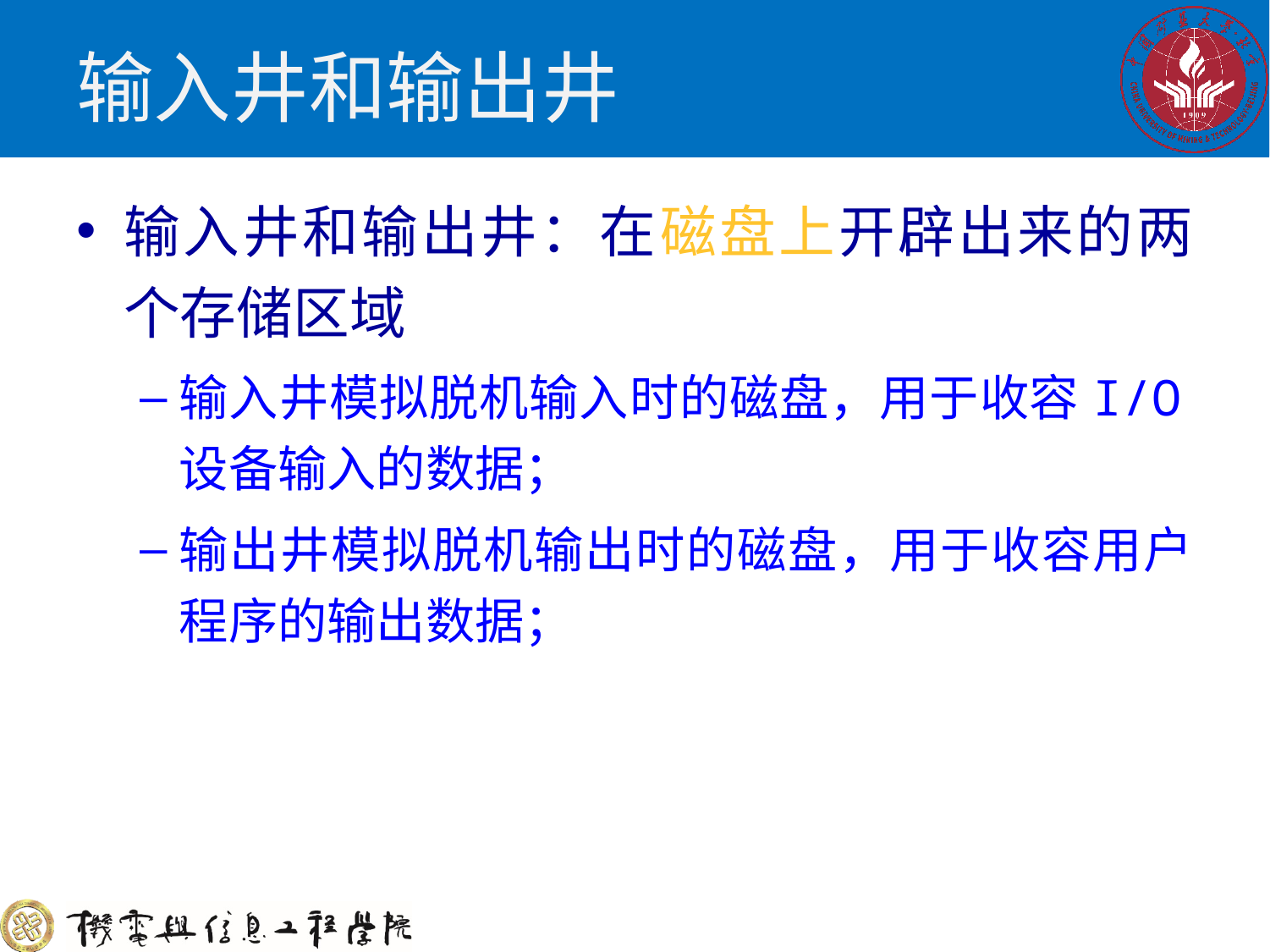

# 输入井和输出井
输入井和输出井：在磁盘上开辟出来的两个存储区域
输入井模拟脱机输入时的磁盘，用于收容I/O设备输入的数据；
输出井模拟脱机输出时的磁盘，用于收容用户程序的输出数据；